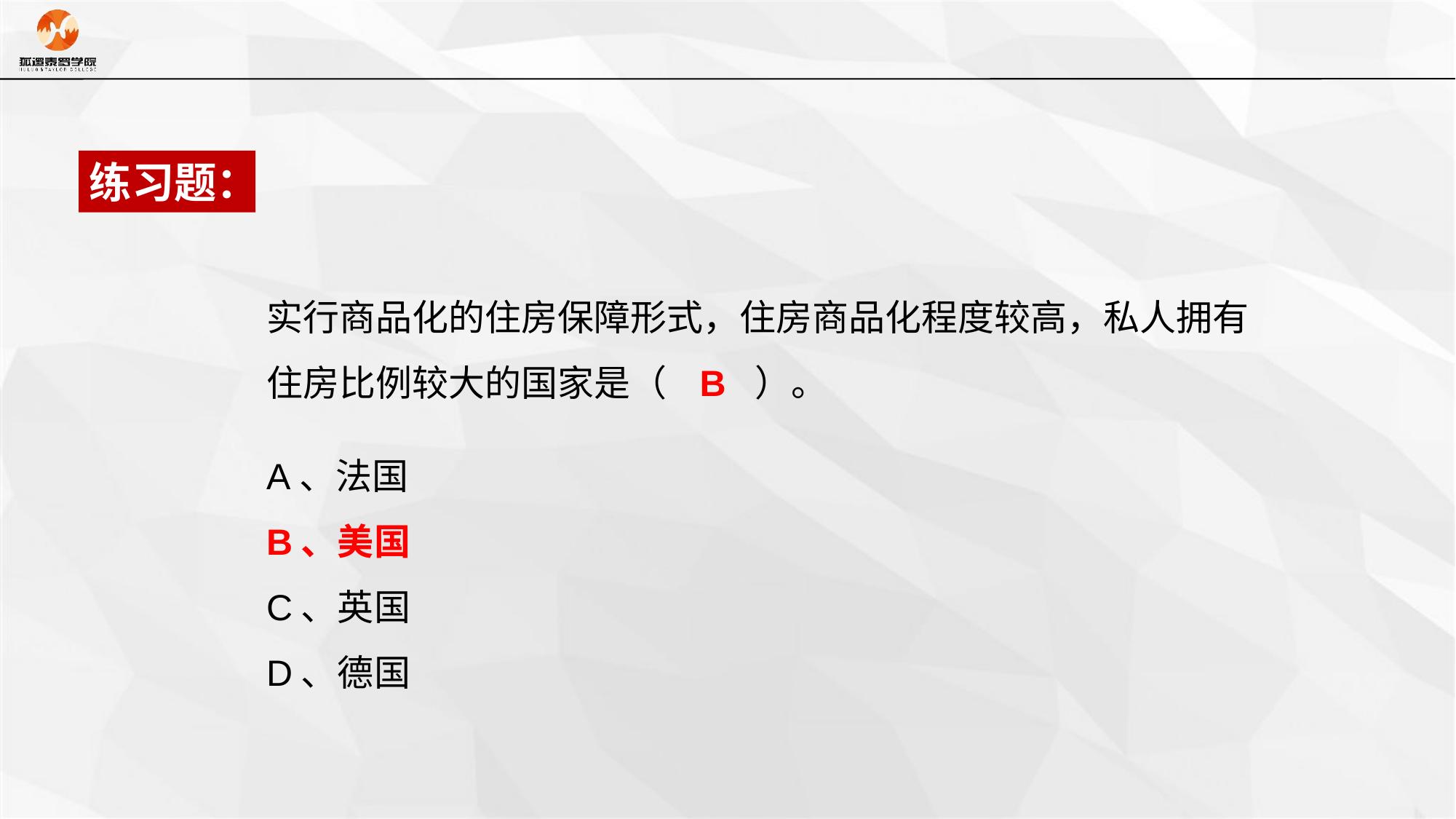

练习题：
实行商品化的住房保障形式，住房商品化程度较高，私人拥有住房比例较大的国家是（   B  ）。
A、法国
B、美国
C、英国
D、德国